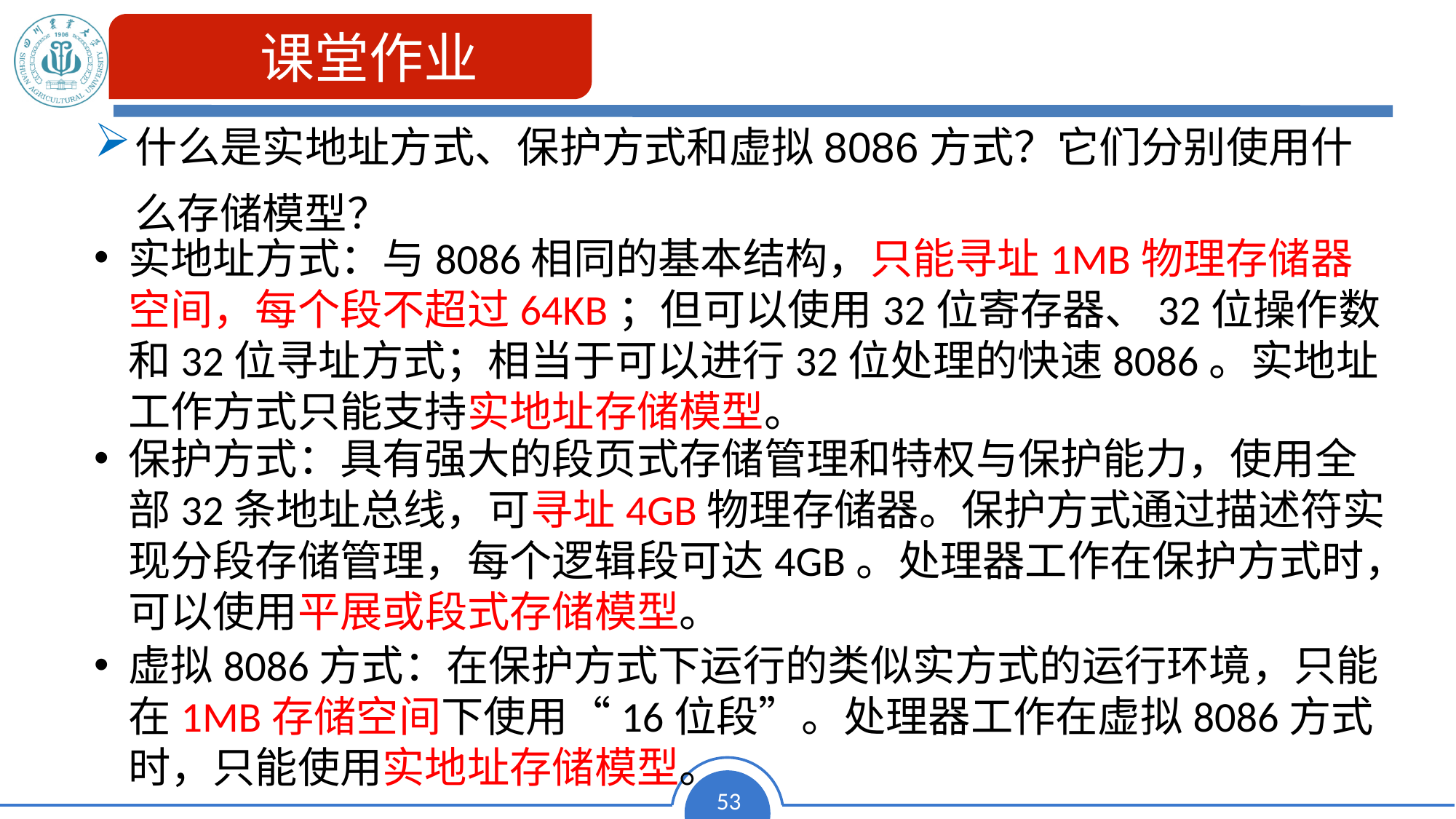

课堂作业
什么是实地址方式、保护方式和虚拟8086方式？它们分别使用什么存储模型？
实地址方式：与8086相同的基本结构，只能寻址1MB物理存储器空间，每个段不超过64KB；但可以使用32位寄存器、32位操作数和32位寻址方式；相当于可以进行32位处理的快速8086。实地址工作方式只能支持实地址存储模型。

保护方式：具有强大的段页式存储管理和特权与保护能力，使用全部32条地址总线，可寻址4GB物理存储器。保护方式通过描述符实现分段存储管理，每个逻辑段可达4GB。处理器工作在保护方式时，可以使用平展或段式存储模型。

虚拟8086方式：在保护方式下运行的类似实方式的运行环境，只能在1MB存储空间下使用“16位段”。处理器工作在虚拟8086方式时，只能使用实地址存储模型。